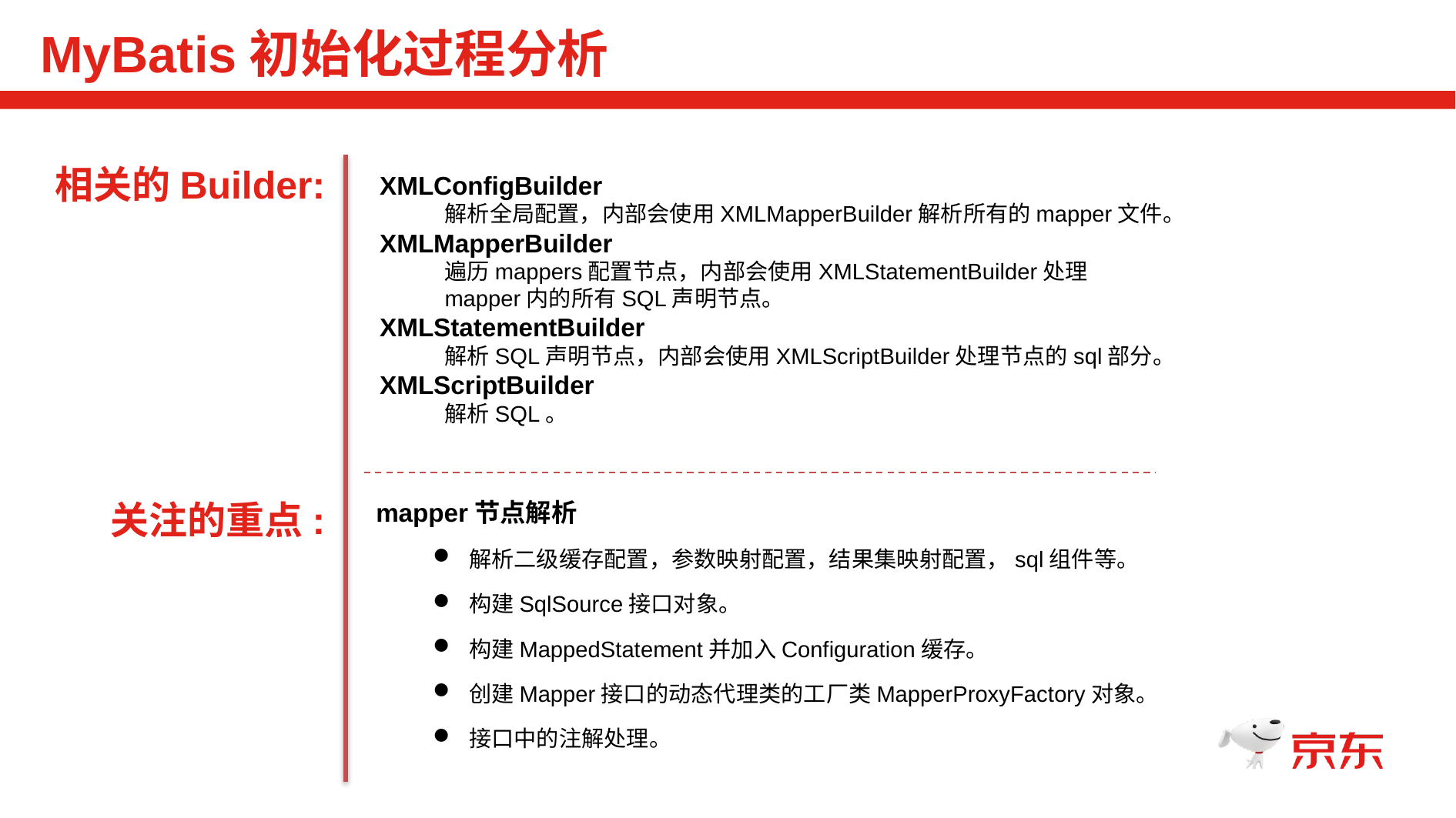

MyBatis初始化过程分析

相关的Builder:
XMLConfigBuilder
解析全局配置，内部会使用XMLMapperBuilder解析所有的mapper文件。
XMLMapperBuilder
遍历mappers配置节点，内部会使用XMLStatementBuilder处理
mapper内的所有SQL声明节点。
XMLStatementBuilder
解析SQL声明节点，内部会使用XMLScriptBuilder处理节点的sql部分。
XMLScriptBuilder
解析SQL。
关注的重点:
mapper节点解析
解析二级缓存配置，参数映射配置，结果集映射配置，sql组件等。
构建SqlSource接口对象。
构建MappedStatement并加入Configuration缓存。
创建Mapper接口的动态代理类的工厂类MapperProxyFactory对象。
接口中的注解处理。